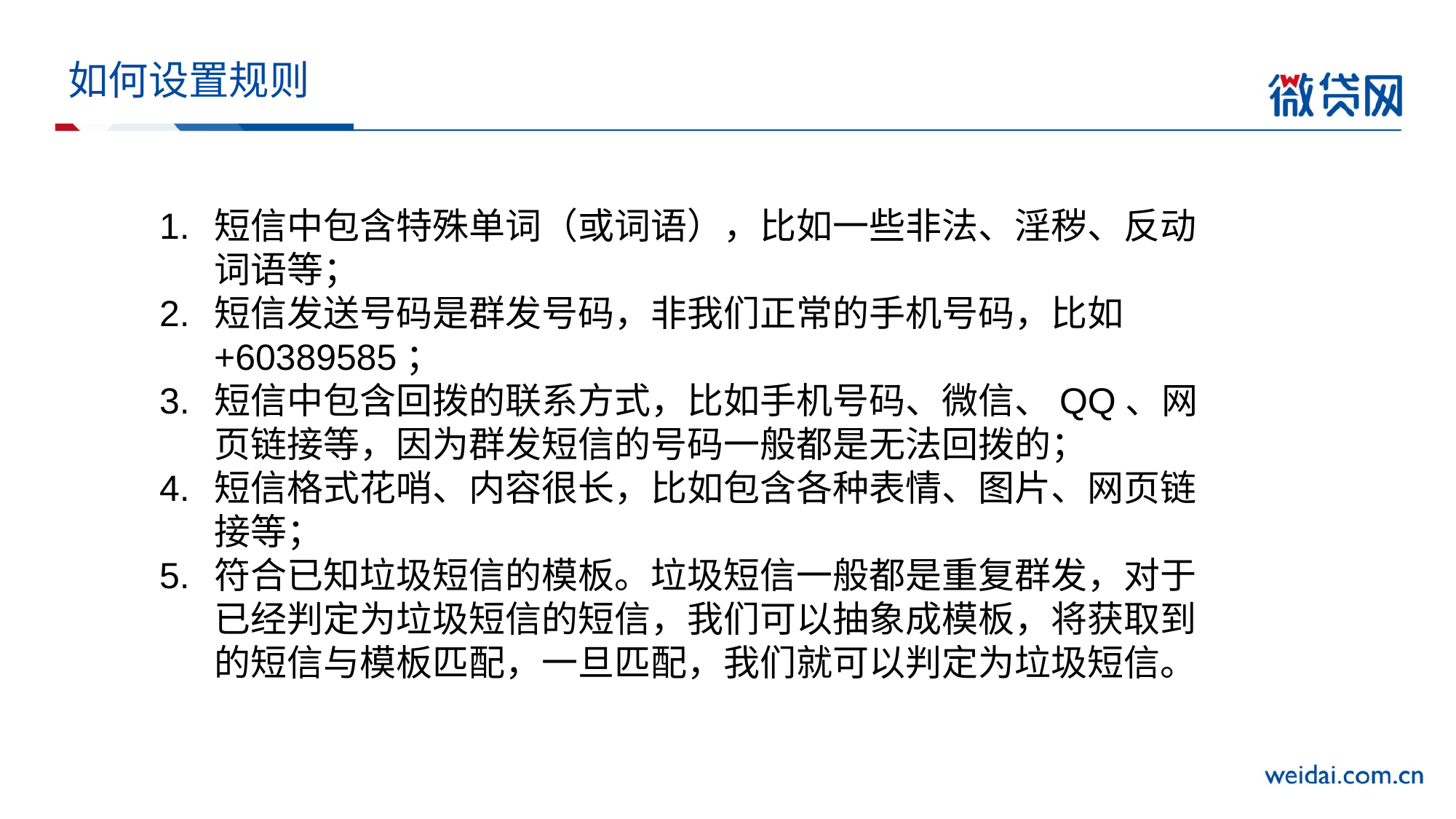

# 如何设置规则
短信中包含特殊单词（或词语），比如一些非法、淫秽、反动词语等；
短信发送号码是群发号码，非我们正常的手机号码，比如 +60389585；
短信中包含回拨的联系方式，比如手机号码、微信、QQ、网页链接等，因为群发短信的号码一般都是无法回拨的；
短信格式花哨、内容很长，比如包含各种表情、图片、网页链接等；
符合已知垃圾短信的模板。垃圾短信一般都是重复群发，对于已经判定为垃圾短信的短信，我们可以抽象成模板，将获取到的短信与模板匹配，一旦匹配，我们就可以判定为垃圾短信。